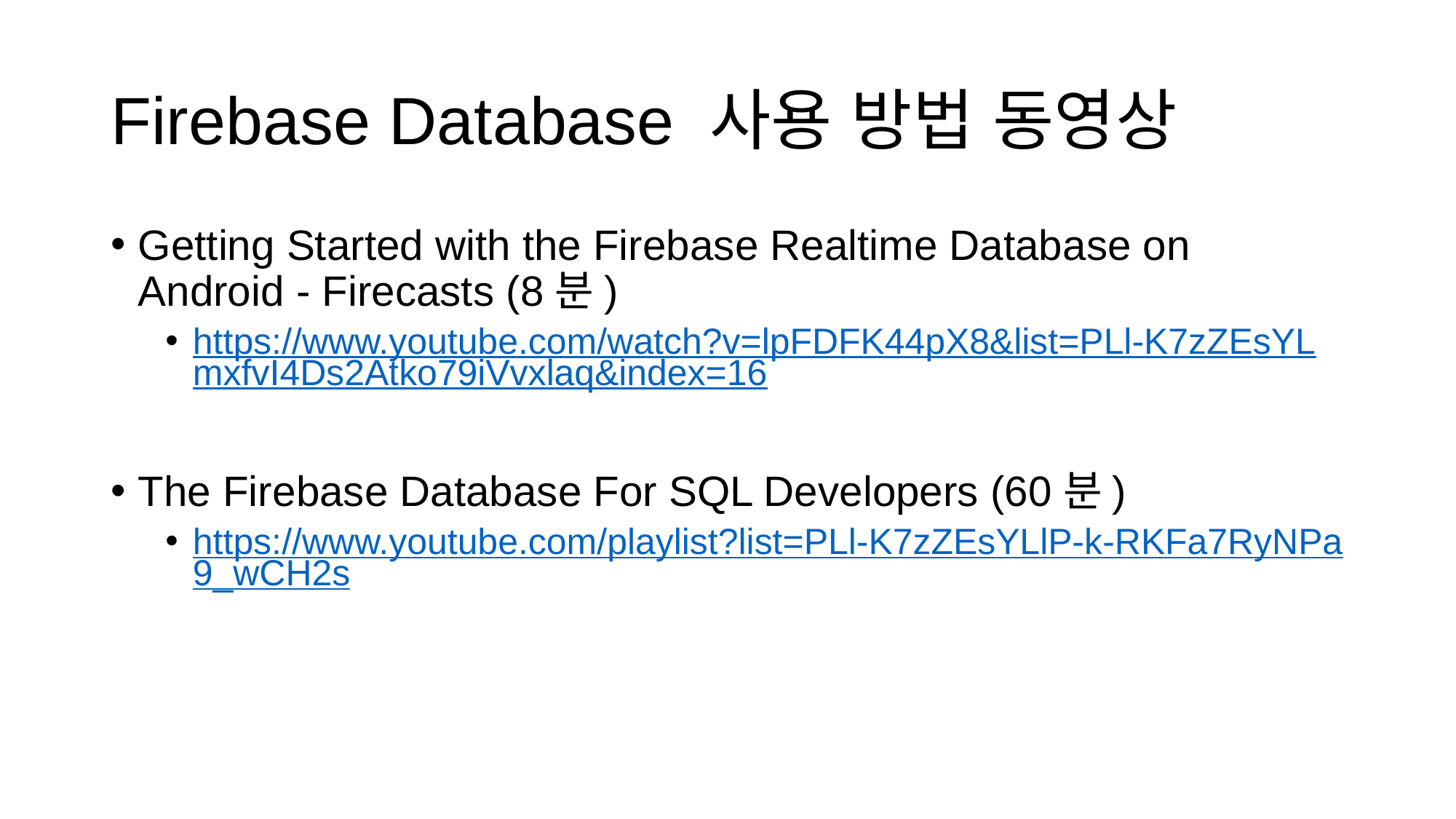

# Firebase Database 사용 방법 동영상
Getting Started with the Firebase Realtime Database on Android - Firecasts (8분)
https://www.youtube.com/watch?v=lpFDFK44pX8&list=PLl-K7zZEsYLmxfvI4Ds2Atko79iVvxlaq&index=16

The Firebase Database For SQL Developers (60분)
https://www.youtube.com/playlist?list=PLl-K7zZEsYLlP-k-RKFa7RyNPa9_wCH2s